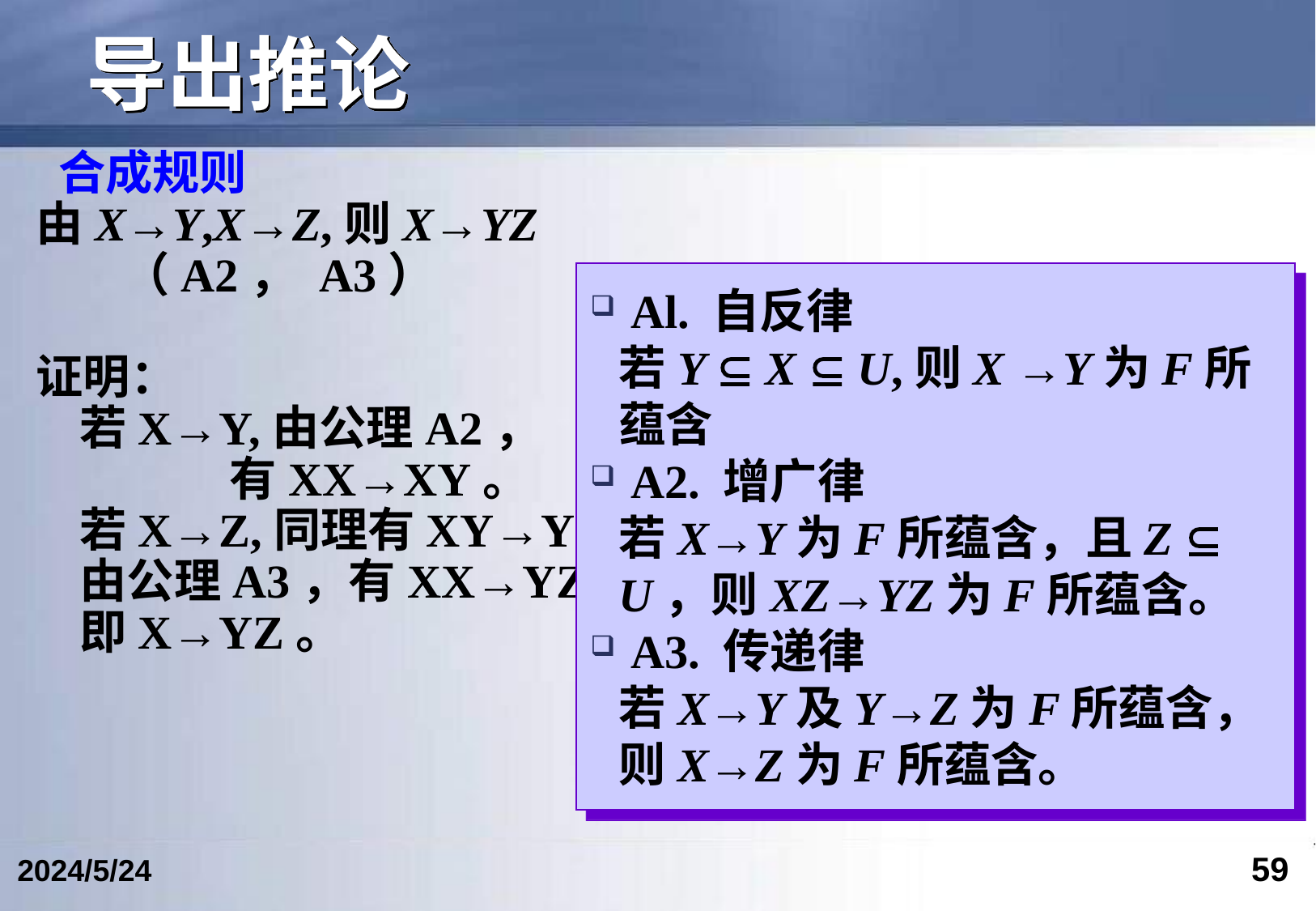

# 导出推论
 合成规则
由X→Y,X→Z,则X→YZ
       （A2， A3）

证明：
   若X→Y,由公理A2，
                 有XX→XY。
   若X→Z,同理有XY→YZ
   由公理A3，有XX→YZ，
   即X→YZ。
 Al. 自反律
若Y ⊆ X ⊆ U,则X →Y为F所蕴含
 A2. 增广律
若X→Y为F所蕴含，且Z ⊆ U，则XZ→YZ为F所蕴含。
 A3. 传递律
若X→Y及Y→Z为F所蕴含，则X→Z为F所蕴含。
59
2024/5/24